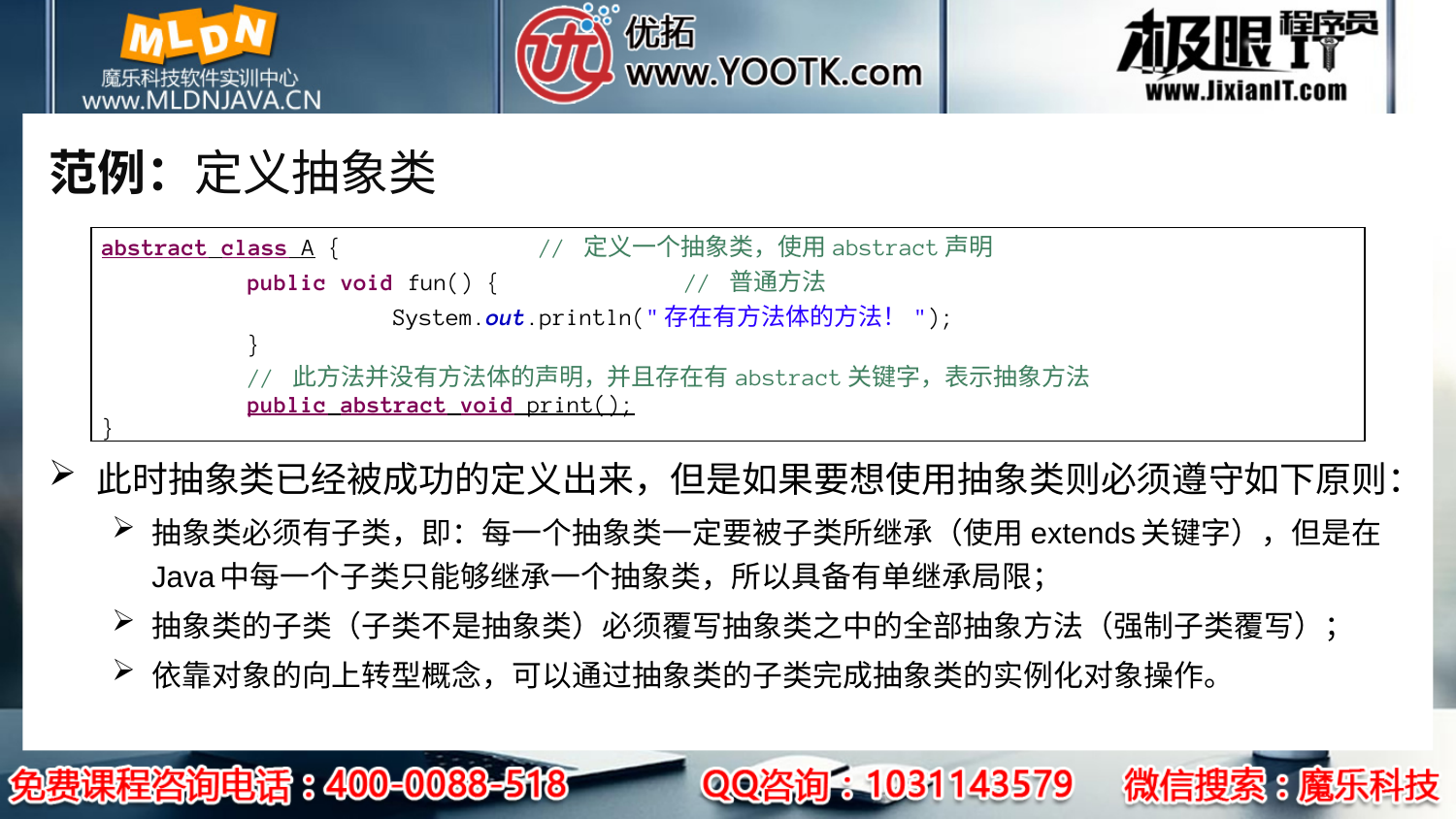

# 范例：定义抽象类
| abstract class A { // 定义一个抽象类，使用abstract声明 public void fun() { // 普通方法 System.out.println("存在有方法体的方法！"); } // 此方法并没有方法体的声明，并且存在有abstract关键字，表示抽象方法 public abstract void print(); } |
| --- |
此时抽象类已经被成功的定义出来，但是如果要想使用抽象类则必须遵守如下原则：
抽象类必须有子类，即：每一个抽象类一定要被子类所继承（使用extends关键字），但是在Java中每一个子类只能够继承一个抽象类，所以具备有单继承局限；
抽象类的子类（子类不是抽象类）必须覆写抽象类之中的全部抽象方法（强制子类覆写）；
依靠对象的向上转型概念，可以通过抽象类的子类完成抽象类的实例化对象操作。